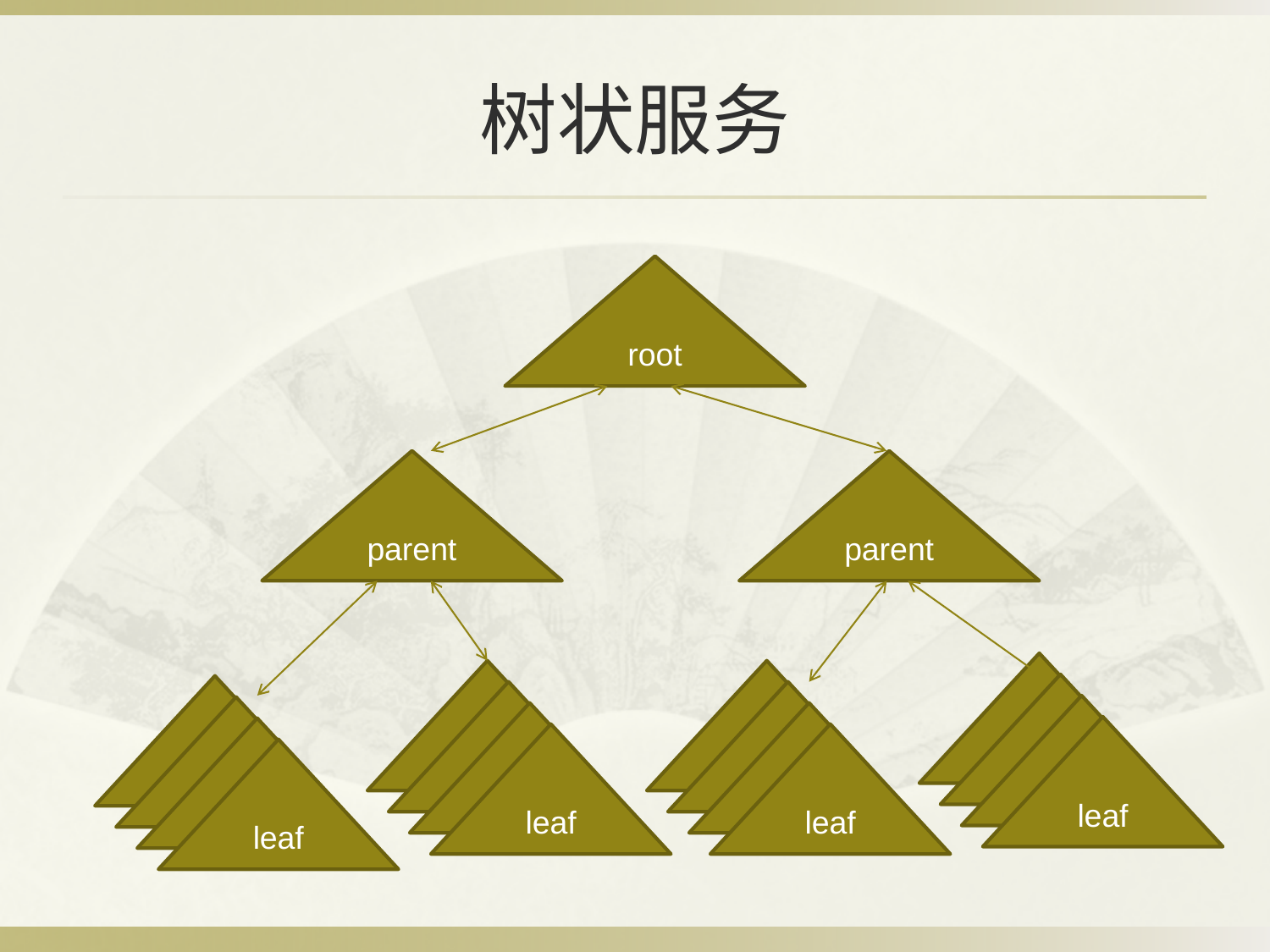

# 树状服务

root
parent
parent
leaf
leaf
leaf
leaf
leaf
leaf
leaf
leaf
leaf
leaf
leaf
leaf
leaf
leaf
leaf
leaf